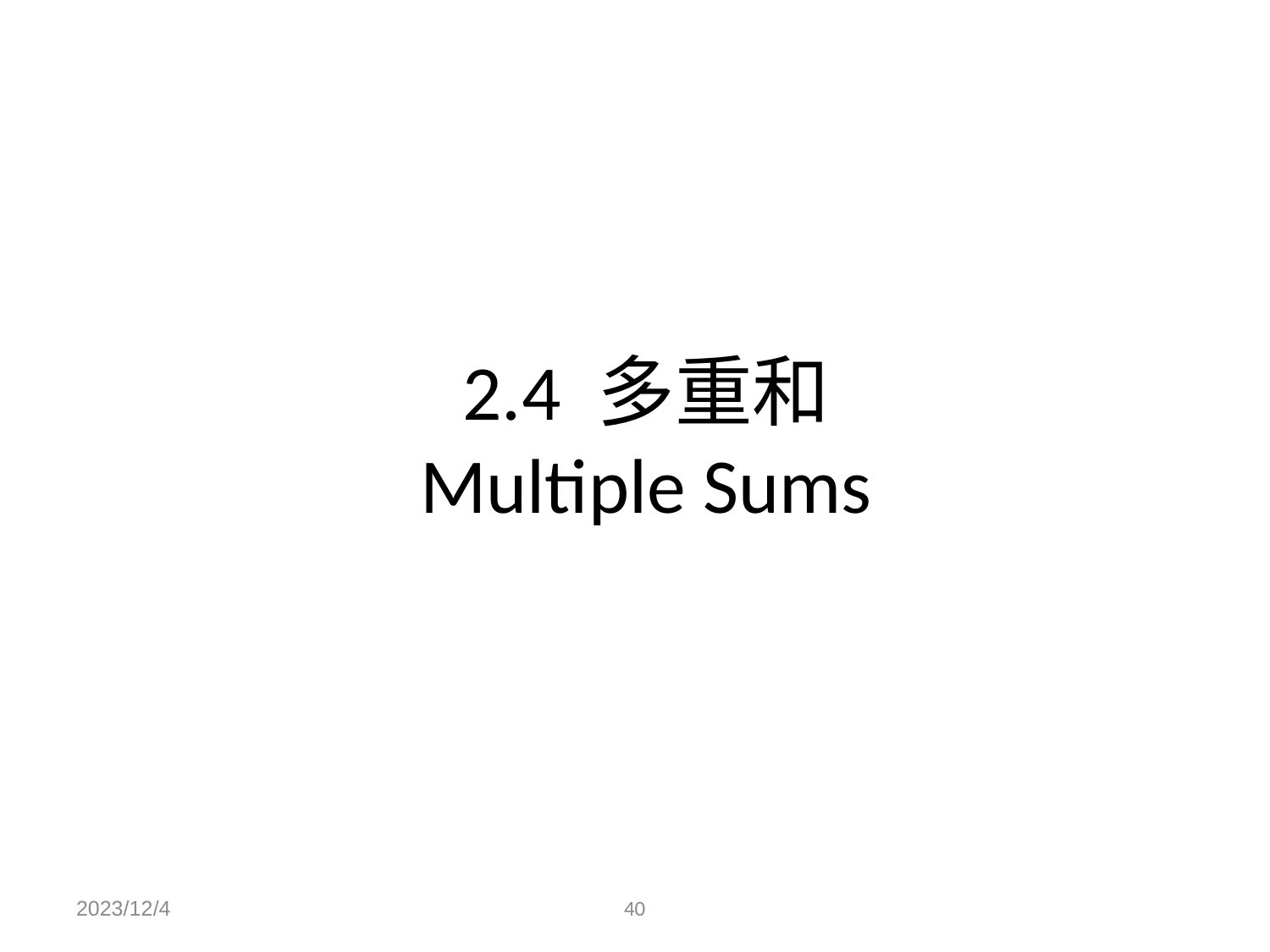

# 2.4 多重和 Multiple Sums
2023/12/4
40